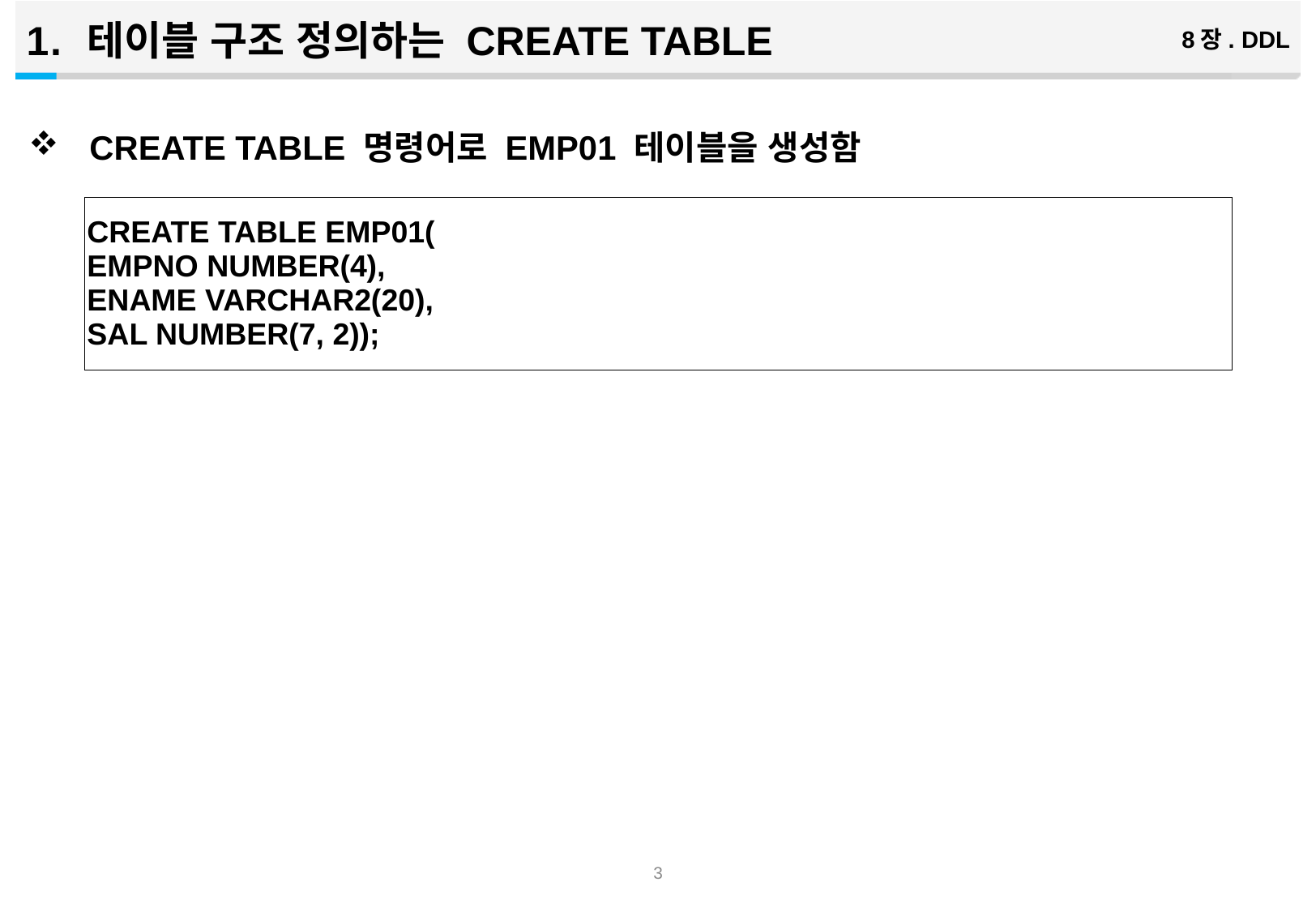

테이블 구조 정의하는 CREATE TABLE
8장. DDL
CREATE TABLE 명령어로 EMP01 테이블을 생성함

| CREATE TABLE EMP01( EMPNO NUMBER(4), ENAME VARCHAR2(20), SAL NUMBER(7, 2)); |
| --- |
3